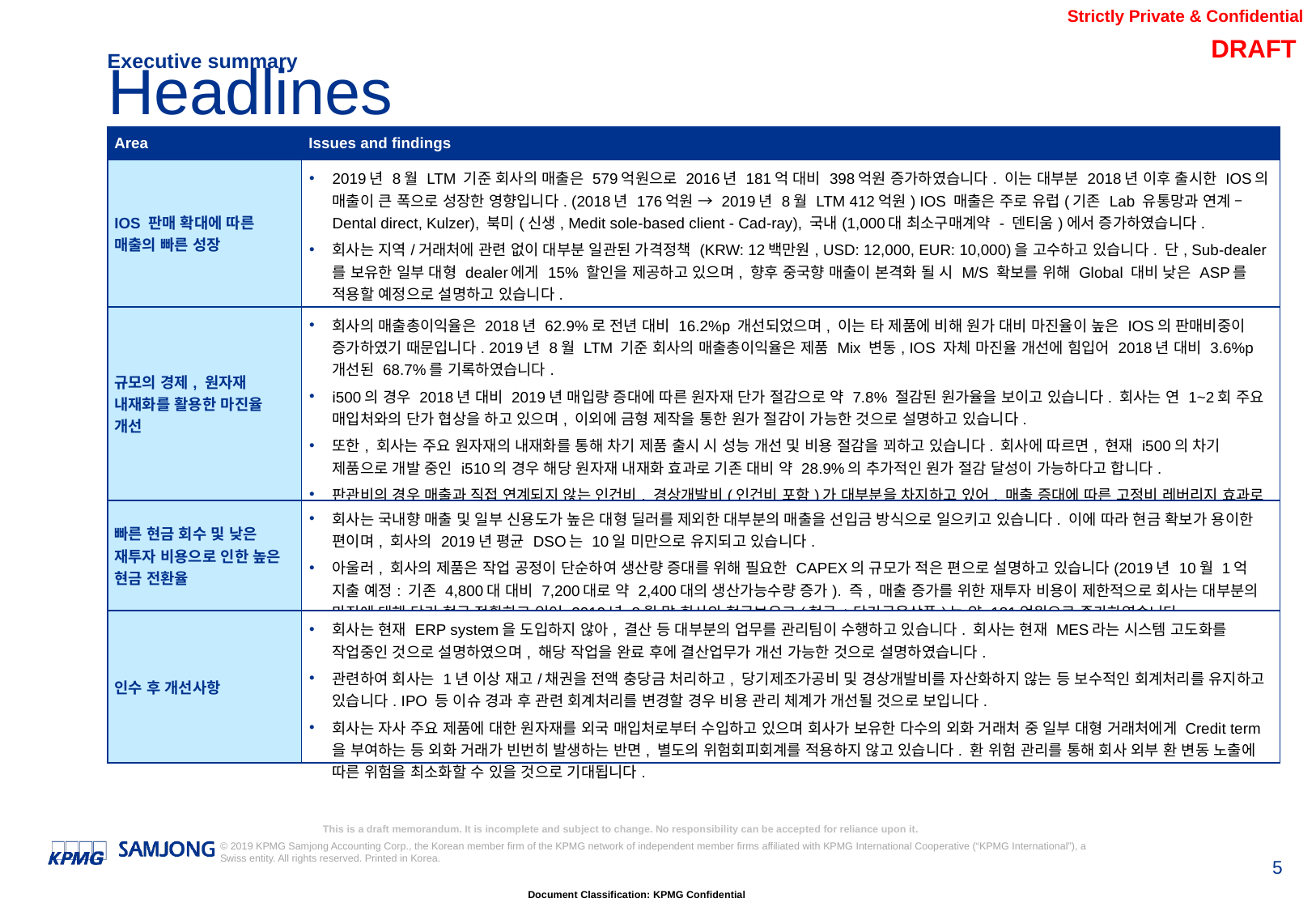

Executive summary
Headlines
| Area | Issues and findings |
| --- | --- |
| IOS 판매 확대에 따른 매출의 빠른 성장 | 2019년 8월 LTM 기준 회사의 매출은 579억원으로 2016년 181억 대비 398억원 증가하였습니다. 이는 대부분 2018년 이후 출시한 IOS의 매출이 큰 폭으로 성장한 영향입니다. (2018년 176억원 → 2019년 8월 LTM 412억원) IOS 매출은 주로 유럽(기존 Lab 유통망과 연계 – Dental direct, Kulzer), 북미(신생, Medit sole-based client - Cad-ray), 국내(1,000대 최소구매계약 - 덴티움)에서 증가하였습니다. 회사는 지역/거래처에 관련 없이 대부분 일관된 가격정책 (KRW: 12백만원, USD: 12,000, EUR: 10,000)을 고수하고 있습니다. 단, Sub-dealer를 보유한 일부 대형 dealer에게 15% 할인을 제공하고 있으며, 향후 중국향 매출이 본격화 될 시 M/S 확보를 위해 Global 대비 낮은 ASP를 적용할 예정으로 설명하고 있습니다. |
| 규모의 경제, 원자재 내재화를 활용한 마진율 개선 | 회사의 매출총이익율은 2018년 62.9%로 전년 대비 16.2%p 개선되었으며, 이는 타 제품에 비해 원가 대비 마진율이 높은 IOS의 판매비중이 증가하였기 때문입니다. 2019년 8월 LTM 기준 회사의 매출총이익율은 제품 Mix 변동, IOS 자체 마진율 개선에 힘입어 2018년 대비 3.6%p 개선된 68.7%를 기록하였습니다. i500의 경우 2018년 대비 2019년 매입량 증대에 따른 원자재 단가 절감으로 약 7.8% 절감된 원가율을 보이고 있습니다. 회사는 연 1~2회 주요 매입처와의 단가 협상을 하고 있으며, 이외에 금형 제작을 통한 원가 절감이 가능한 것으로 설명하고 있습니다. 또한, 회사는 주요 원자재의 내재화를 통해 차기 제품 출시 시 성능 개선 및 비용 절감을 꾀하고 있습니다. 회사에 따르면, 현재 i500의 차기 제품으로 개발 중인 i510의 경우 해당 원자재 내재화 효과로 기존 대비 약 28.9%의 추가적인 원가 절감 달성이 가능하다고 합니다. 판관비의 경우 매출과 직접 연계되지 않는 인건비, 경상개발비(인건비 포함)가 대부분을 차지하고 있어, 매출 증대에 따른 고정비 레버리지 효과로 회사의 EBITDA 또한 2019년 8월 LTM 기준 45.5%로 2016년 4.7% 대비 약 40.8%p 성장하였습니다. |
| 빠른 현금 회수 및 낮은 재투자 비용으로 인한 높은 현금 전환율 | 회사는 국내향 매출 및 일부 신용도가 높은 대형 딜러를 제외한 대부분의 매출을 선입금 방식으로 일으키고 있습니다. 이에 따라 현금 확보가 용이한 편이며, 회사의 2019년 평균 DSO는 10일 미만으로 유지되고 있습니다. 아울러, 회사의 제품은 작업 공정이 단순하여 생산량 증대를 위해 필요한 CAPEX의 규모가 적은 편으로 설명하고 있습니다(2019년 10월 1억 지출 예정: 기존 4,800대 대비 7,200대로 약 2,400대의 생산가능수량 증가). 즉, 매출 증가를 위한 재투자 비용이 제한적으로 회사는 대부분의 마진에 대해 단기 현금 전환하고 있어 2019년 8월 말 회사의 현금보유고(현금+단기금융상품)는 약 181억원으로 증가하였습니다. |
| 인수 후 개선사항 | 회사는 현재 ERP system을 도입하지 않아, 결산 등 대부분의 업무를 관리팀이 수행하고 있습니다. 회사는 현재 MES라는 시스템 고도화를 작업중인 것으로 설명하였으며, 해당 작업을 완료 후에 결산업무가 개선 가능한 것으로 설명하였습니다. 관련하여 회사는 1년 이상 재고/채권을 전액 충당금 처리하고, 당기제조가공비 및 경상개발비를 자산화하지 않는 등 보수적인 회계처리를 유지하고 있습니다. IPO 등 이슈 경과 후 관련 회계처리를 변경할 경우 비용 관리 체계가 개선될 것으로 보입니다. 회사는 자사 주요 제품에 대한 원자재를 외국 매입처로부터 수입하고 있으며 회사가 보유한 다수의 외화 거래처 중 일부 대형 거래처에게 Credit term을 부여하는 등 외화 거래가 빈번히 발생하는 반면, 별도의 위험회피회계를 적용하지 않고 있습니다. 환 위험 관리를 통해 회사 외부 환 변동 노출에 따른 위험을 최소화할 수 있을 것으로 기대됩니다. |